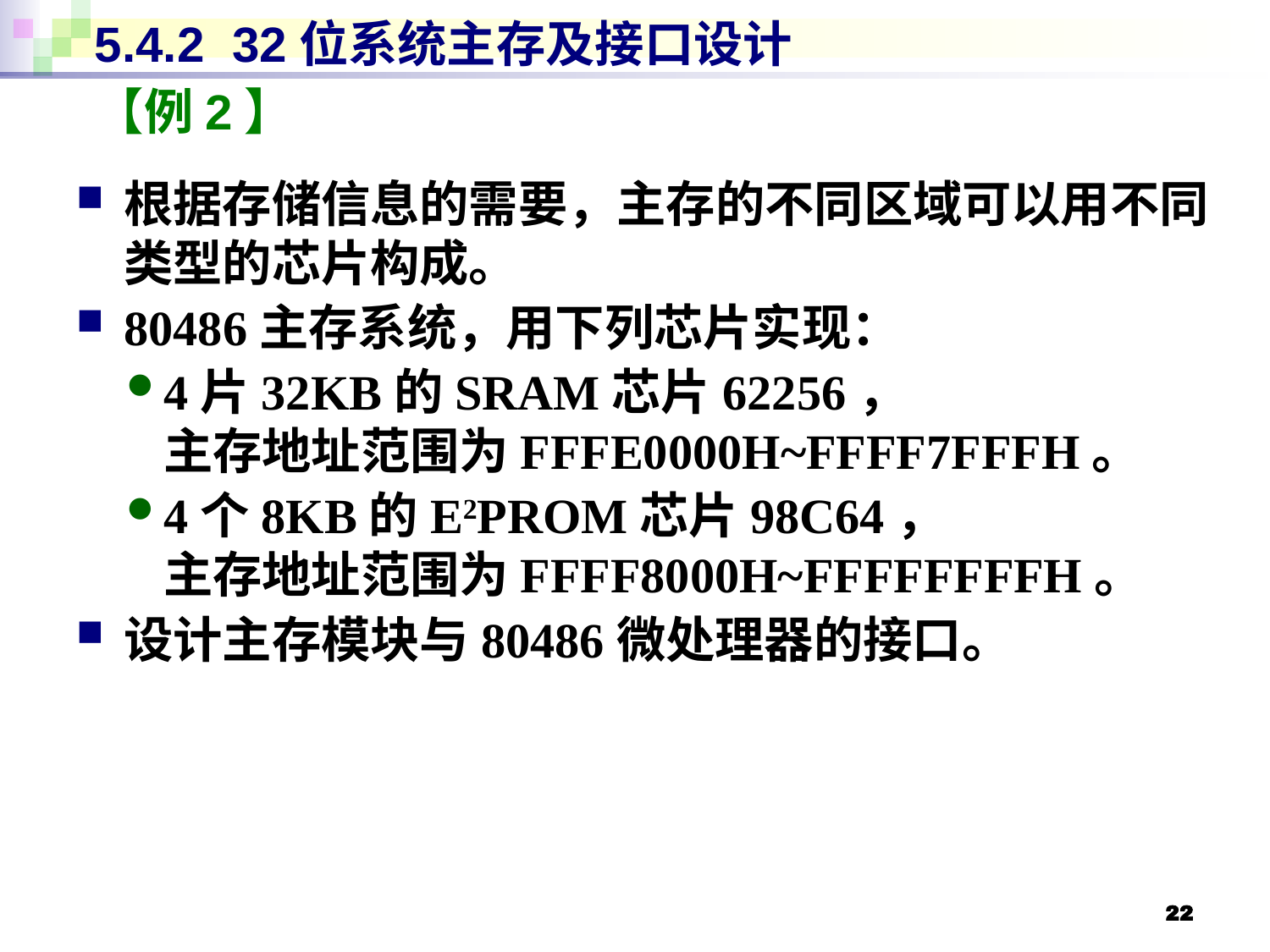

# 5.4.2  32位系统主存及接口设计
【例2】
根据存储信息的需要，主存的不同区域可以用不同类型的芯片构成。
80486主存系统，用下列芯片实现：
4片32KB的SRAM芯片62256，
主存地址范围为FFFE0000H~FFFF7FFFH。
4个8KB的E2PROM芯片98C64，
主存地址范围为FFFF8000H~FFFFFFFFH。
设计主存模块与80486微处理器的接口。
22